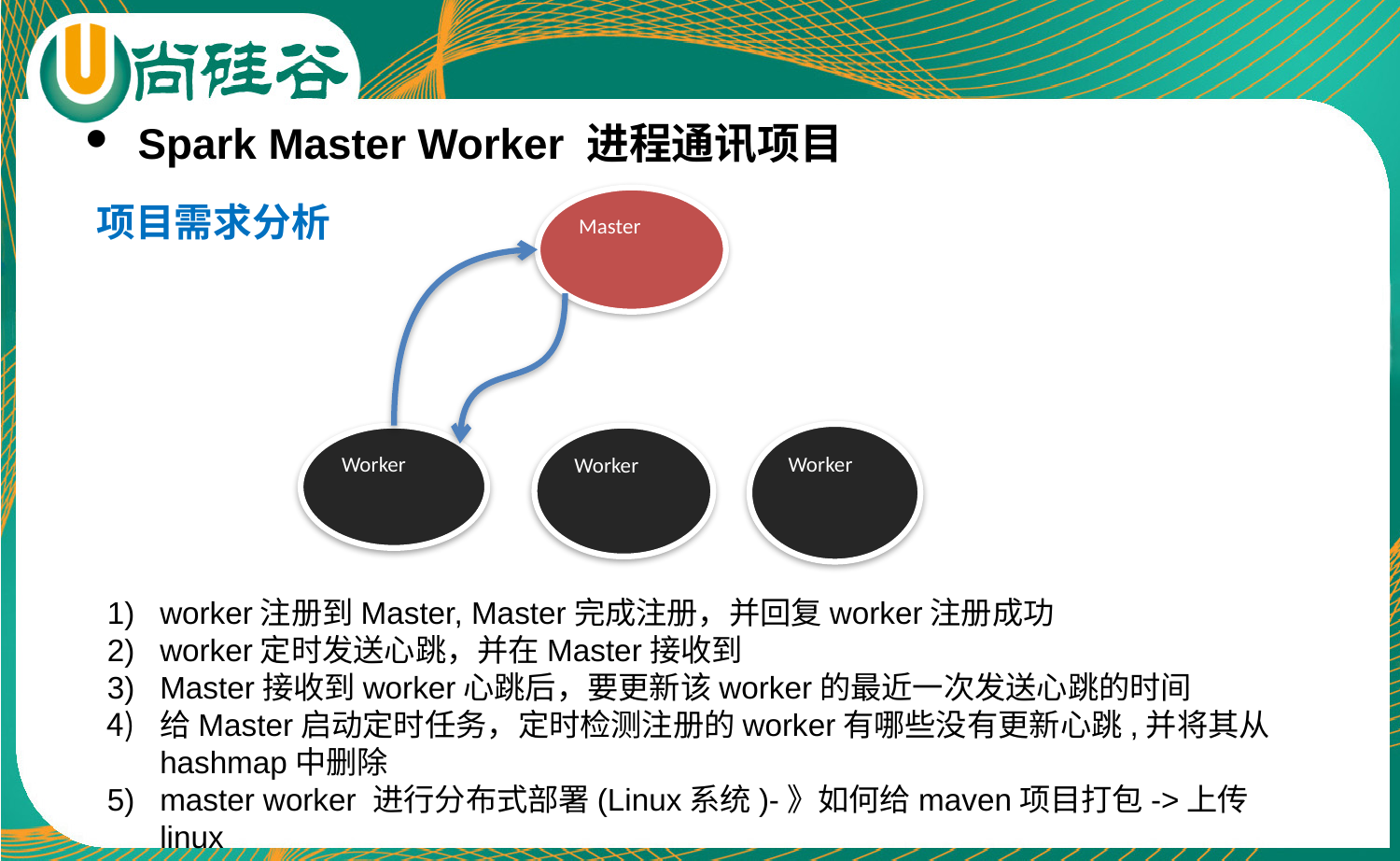

Spark Master Worker 进程通讯项目
Master

项目需求分析

Worker
Worker
Worker
worker注册到Master, Master完成注册，并回复worker注册成功
worker定时发送心跳，并在Master接收到
Master接收到worker心跳后，要更新该worker的最近一次发送心跳的时间
给Master启动定时任务，定时检测注册的worker有哪些没有更新心跳,并将其从hashmap中删除
master worker 进行分布式部署(Linux系统)-》如何给maven项目打包->上传linux